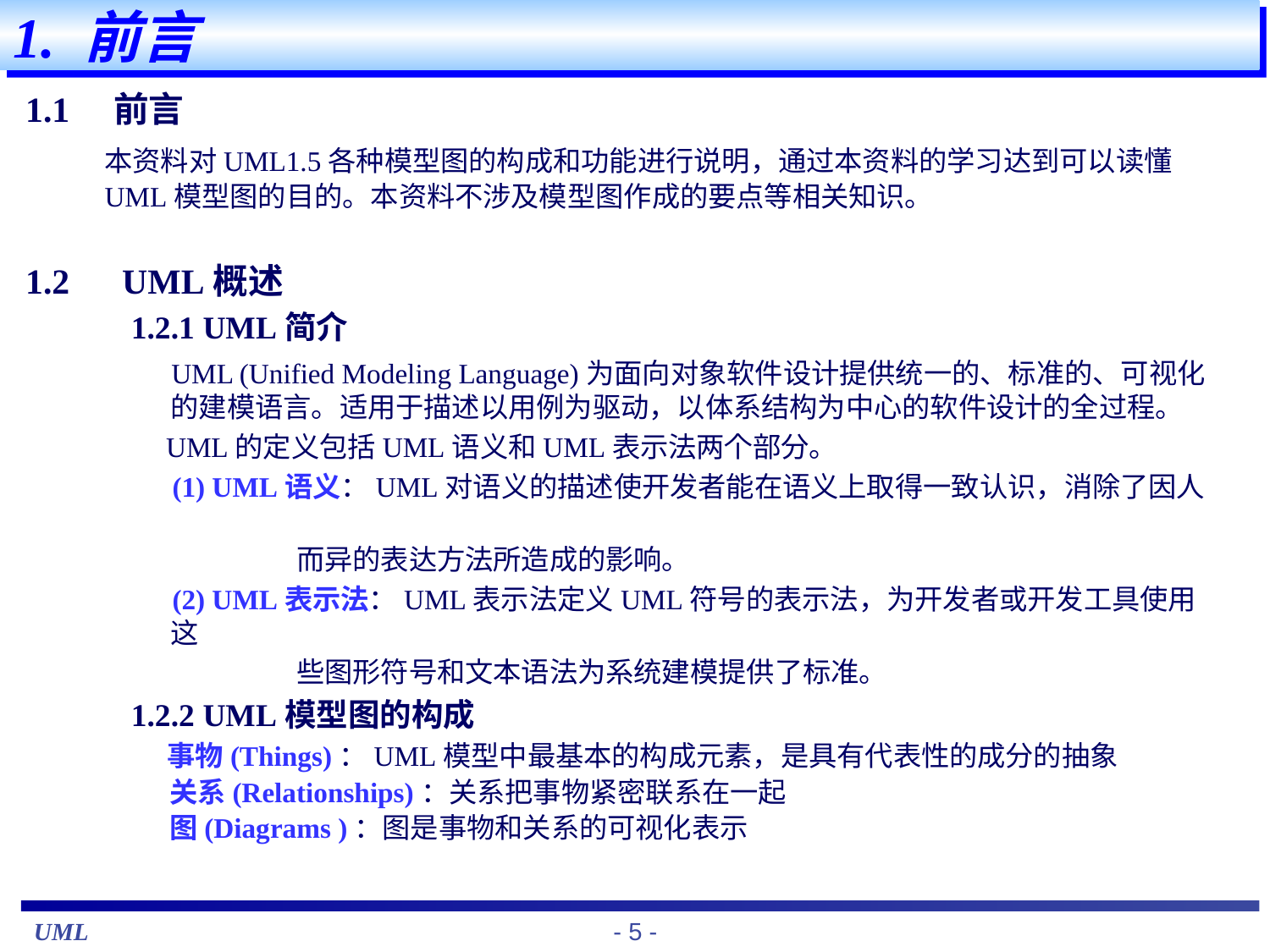

# 1. 前言
1.1　前言
         本资料对UML1.5各种模型图的构成和功能进行说明，通过本资料的学习达到可以读懂UML模型图的目的。本资料不涉及模型图作成的要点等相关知识。

1.2　UML概述
1.2.1 UML简介
     UML (Unified Modeling Language)为面向对象软件设计提供统一的、标准的、可视化的建模语言。适用于描述以用例为驱动，以体系结构为中心的软件设计的全过程。
     UML的定义包括UML语义和UML表示法两个部分。
　 (1) UML语义：UML对语义的描述使开发者能在语义上取得一致认识，消除了因人
                         而异的表达方法所造成的影响。
　 (2) UML表示法：UML表示法定义UML符号的表示法，为开发者或开发工具使用这
                         些图形符号和文本语法为系统建模提供了标准。
1.2.2 UML模型图的构成
    事物(Things)：UML模型中最基本的构成元素，是具有代表性的成分的抽象
     关系(Relationships)：关系把事物紧密联系在一起
     图(Diagrams )：图是事物和关系的可视化表示